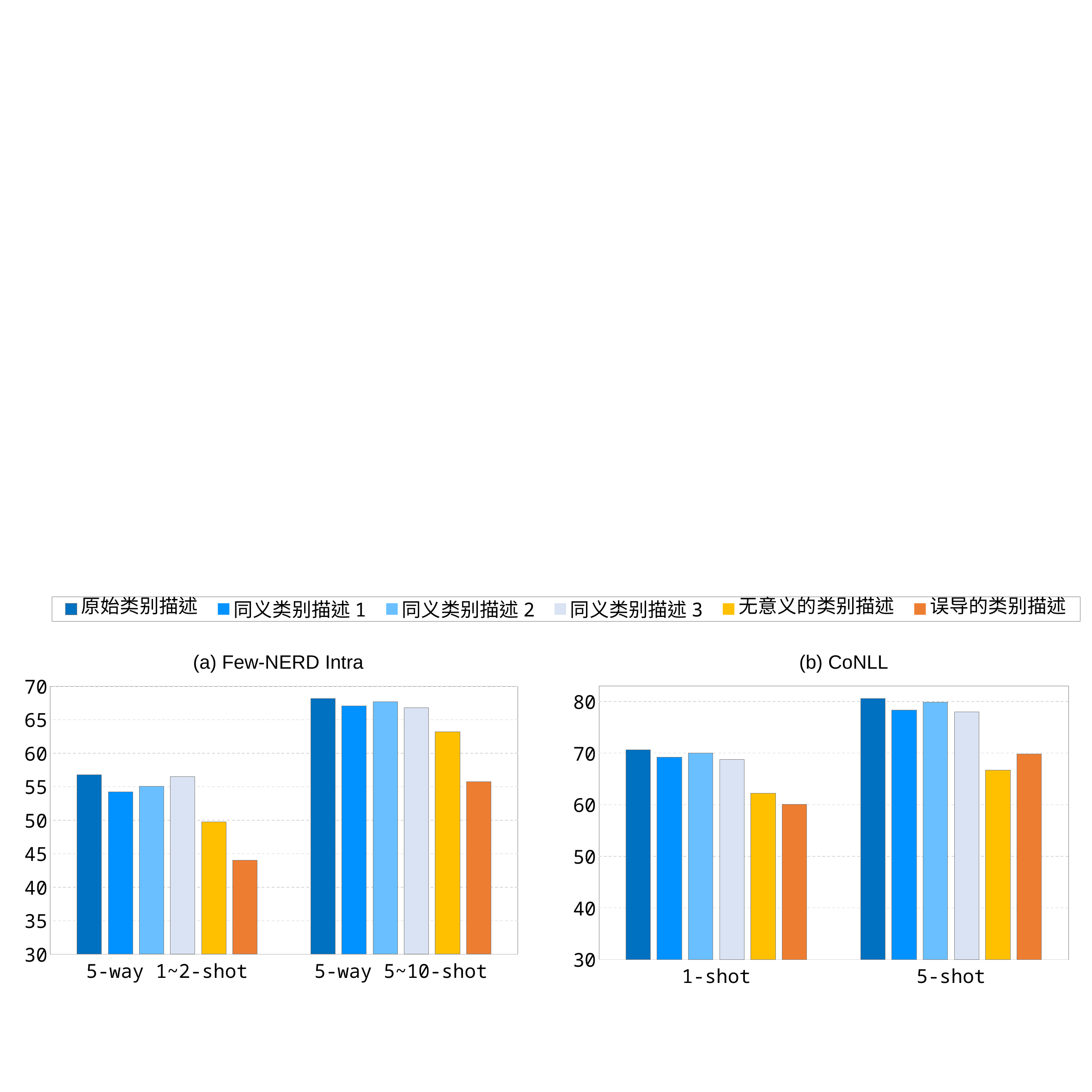

### Chart

| Category | 原始类别描述 | 同义类别描述1 | 同义类别描述2 | 同义类别描述3 | 无意义的类别描述 | 误导的类别描述 |
|---|---|---|---|---|---|---|
|  | None | None | None | None | None | None |

### Chart

| Category | 原始类别描述 | 同义类别描述1 | 同义类别描述2 | 同义类别描述3 | 无意义的类别描述 | 误导的类别描述 |
|---|---|---|---|---|---|---|
| 5-way 1~2-shot | 56.82 | 54.23 | 55.07 | 56.54 | 49.72 | 44.03 |
| 5-way 5~10-shot | 68.15 | 67.03 | 67.69 | 66.82 | 63.2 | 55.78 |
(a) Few-NERD Intra

### Chart

| Category | 原始类别描述 | 同义类别描述1 | 同义类别描述2 | 同义类别描述3 | 无意义的类别描述 | 误导的类别描述 |
|---|---|---|---|---|---|---|
| 1-shot | 70.6 | 69.2 | 70.0 | 68.8 | 62.2 | 60.1 |
| 5-shot | 80.6 | 78.3 | 79.9 | 78.0 | 66.7 | 69.8 |
(b) CoNLL